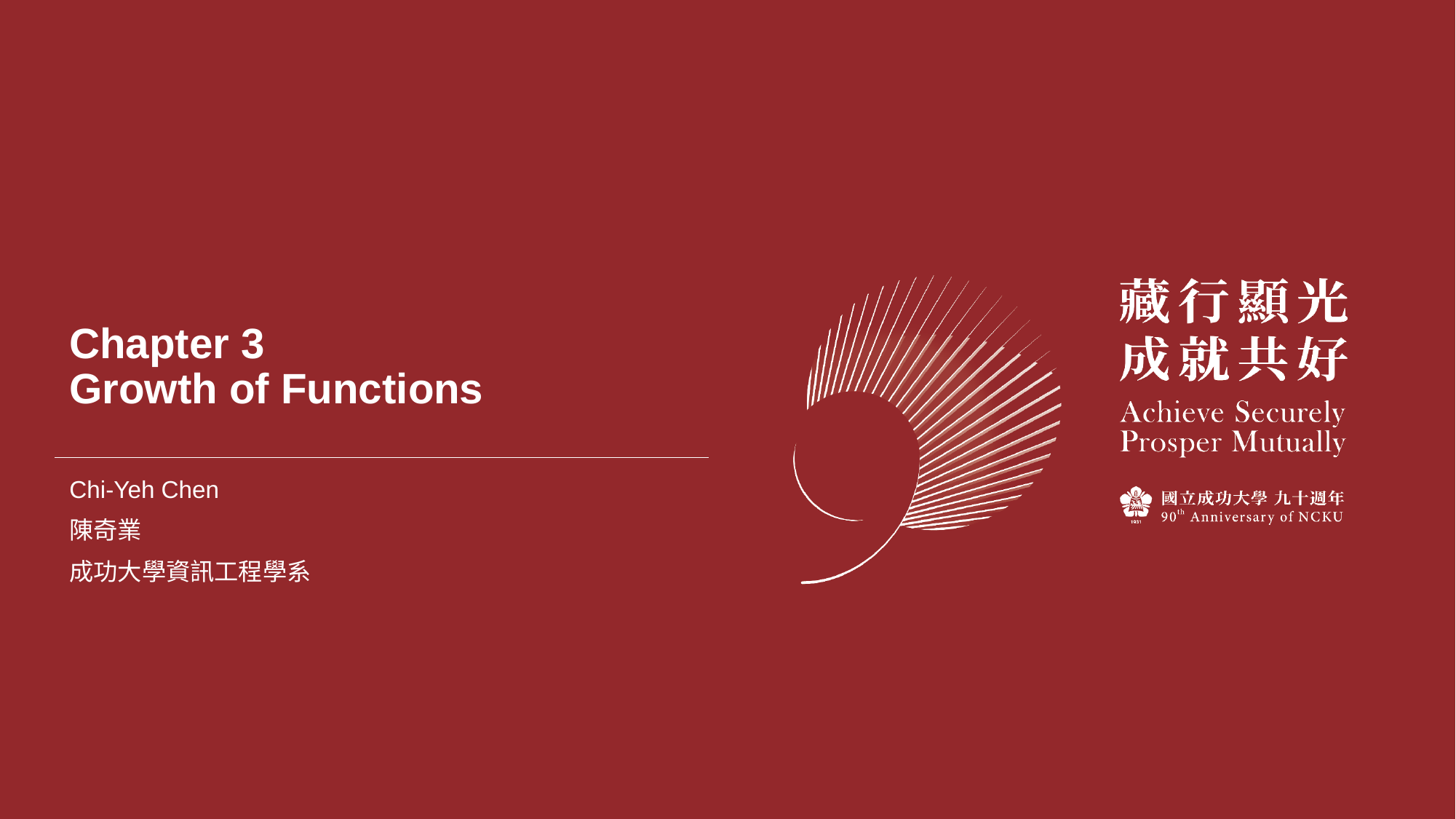

# Chapter 3 Growth of Functions
Chi-Yeh Chen
陳奇業
成功大學資訊工程學系